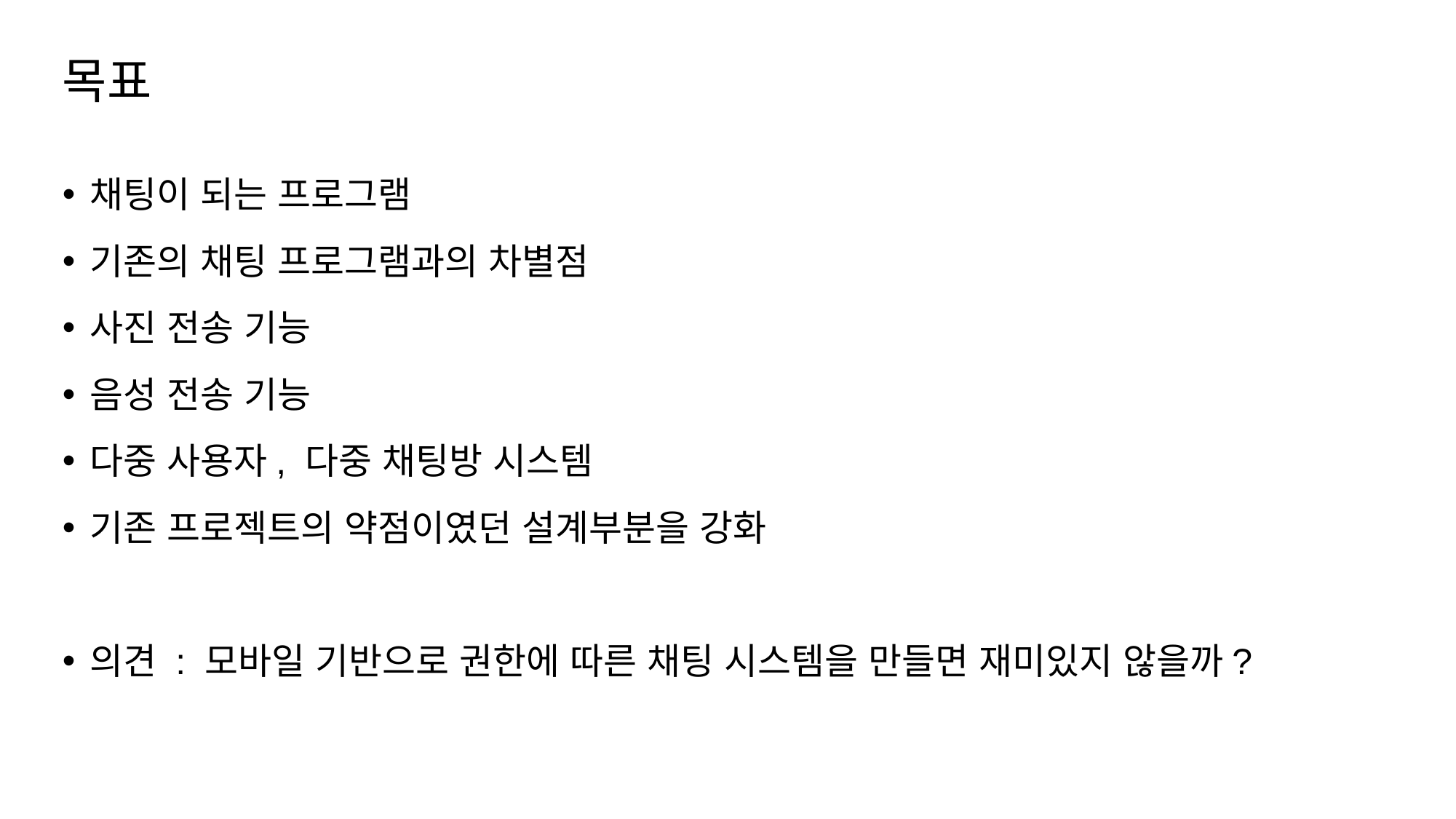

# 목표
채팅이 되는 프로그램
기존의 채팅 프로그램과의 차별점
사진 전송 기능
음성 전송 기능
다중 사용자, 다중 채팅방 시스템
기존 프로젝트의 약점이였던 설계부분을 강화

의견 : 모바일 기반으로 권한에 따른 채팅 시스템을 만들면 재미있지 않을까?